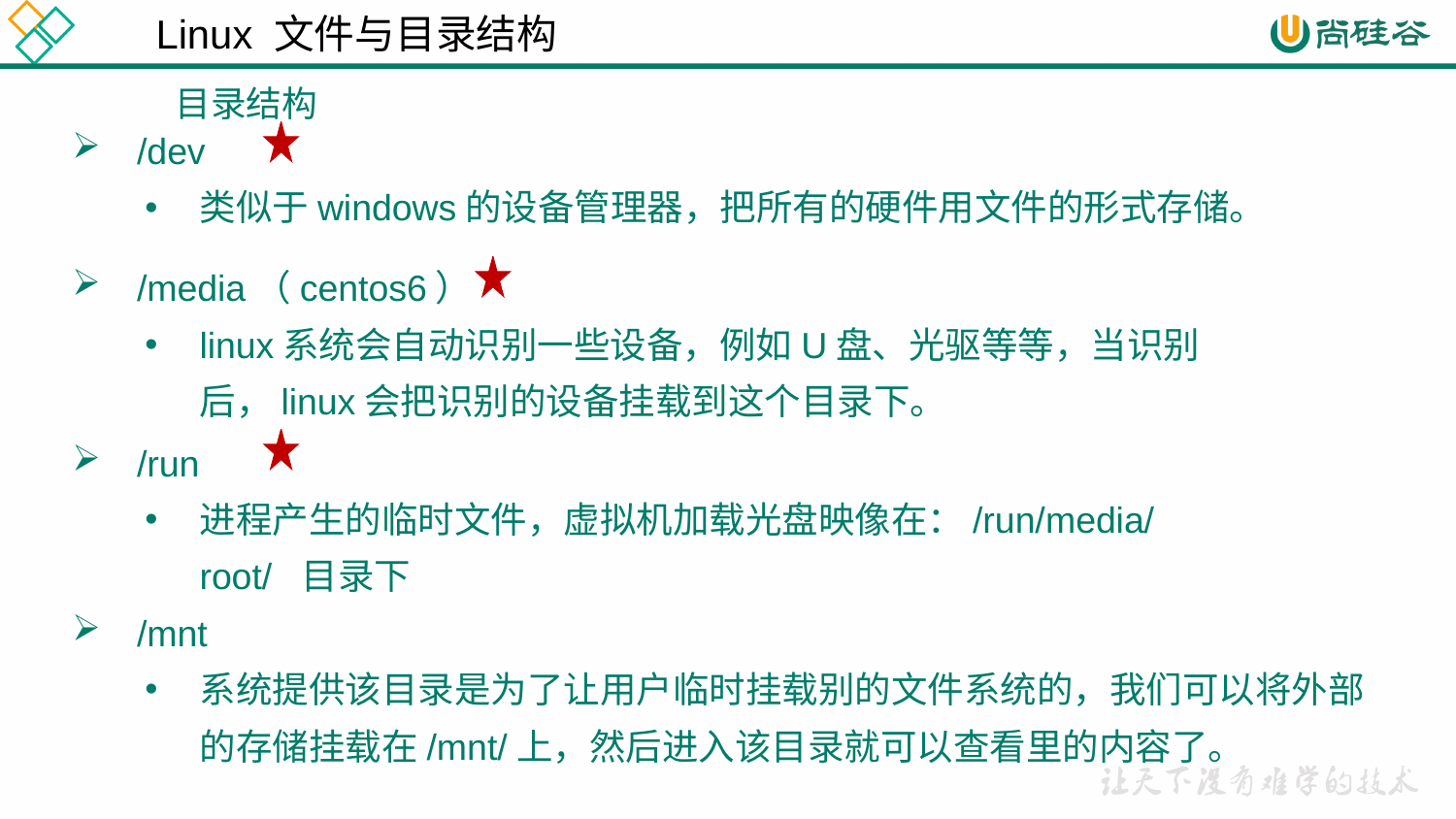

Linux 文件与目录结构
目录结构
 /dev
类似于windows的设备管理器，把所有的硬件用文件的形式存储。

 /media（centos6）
linux系统会自动识别一些设备，例如U盘、光驱等等，当识别后，linux会把识别的设备挂载到这个目录下。

 /run
进程产生的临时文件，虚拟机加载光盘映像在：/run/media/root/  目录下

 /mnt
系统提供该目录是为了让用户临时挂载别的文件系统的，我们可以将外部的存储挂载在/mnt/上，然后进入该目录就可以查看里的内容了。